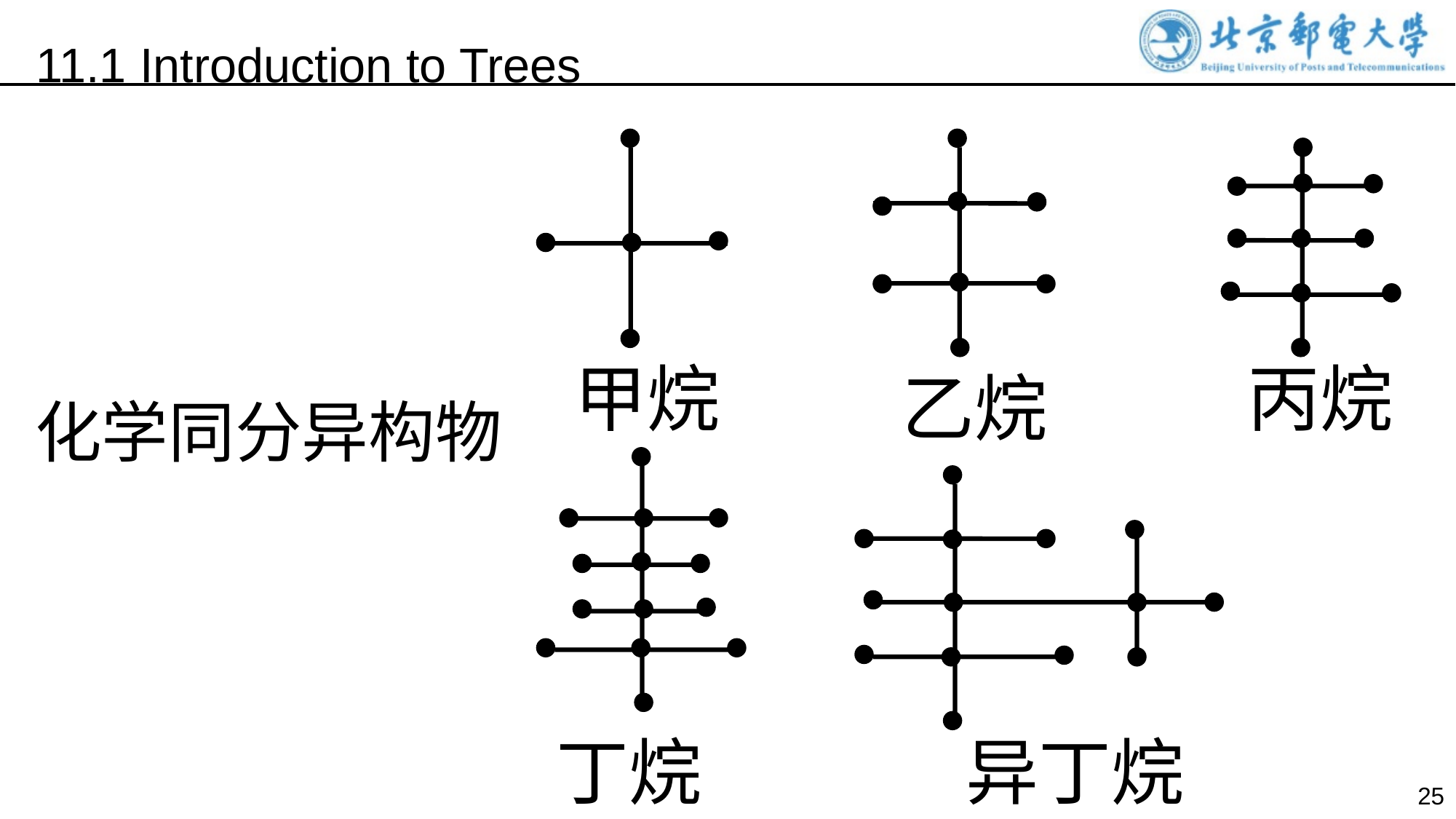

11.1 Introduction to Trees

甲烷
丙烷
乙烷
化学同分异构物

丁烷
异丁烷